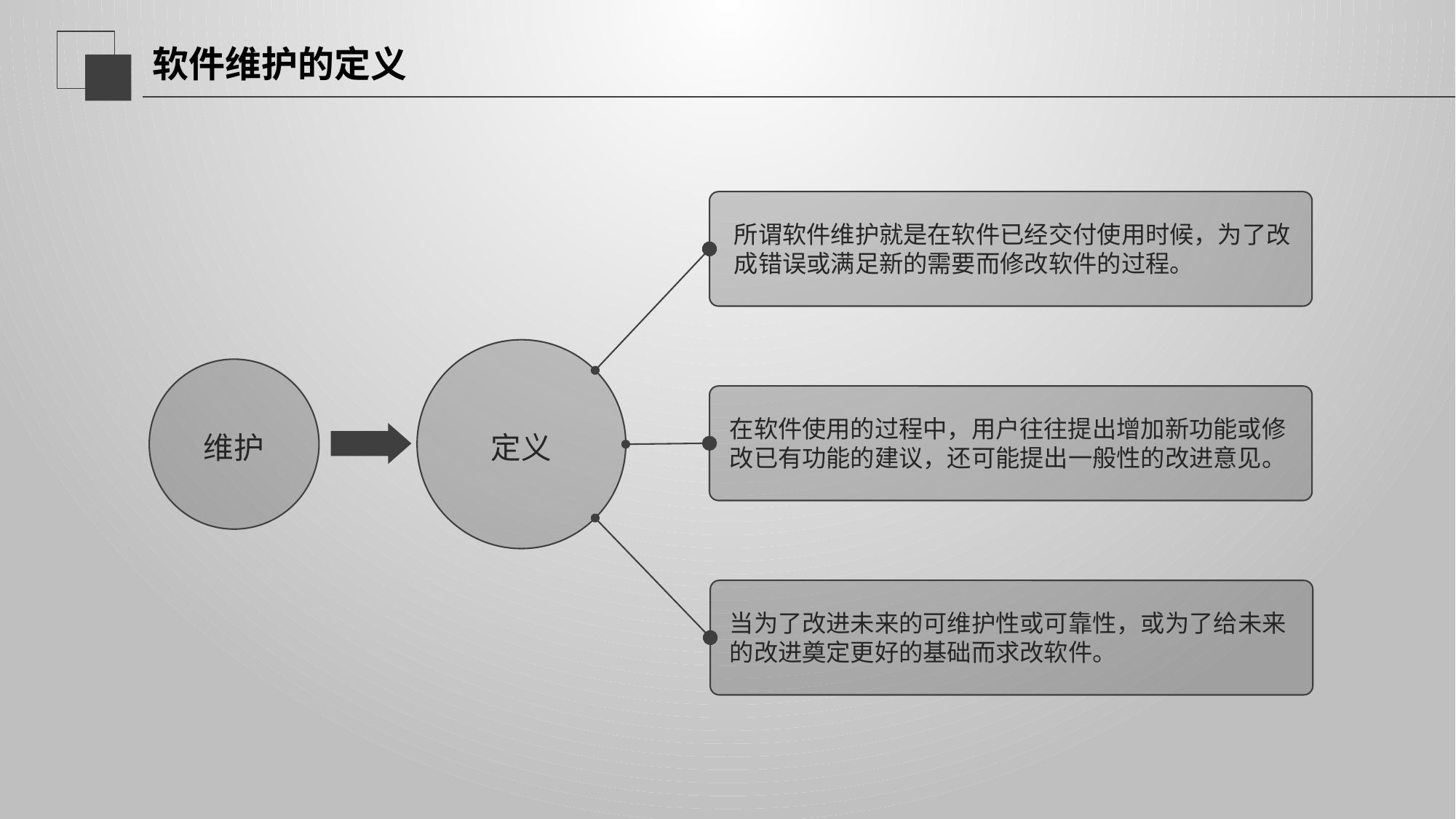

# 软件维护的定义

所谓软件维护就是在软件已经交付使用时候，为了改成错误或满足新的需要而修改软件的过程。

在软件使用的过程中，用户往往提出增加新功能或修改已有功能的建议，还可能提出一般性的改进意见。
维护

定义

当为了改进未来的可维护性或可靠性，或为了给未来的改进奠定更好的基础而求改软件。